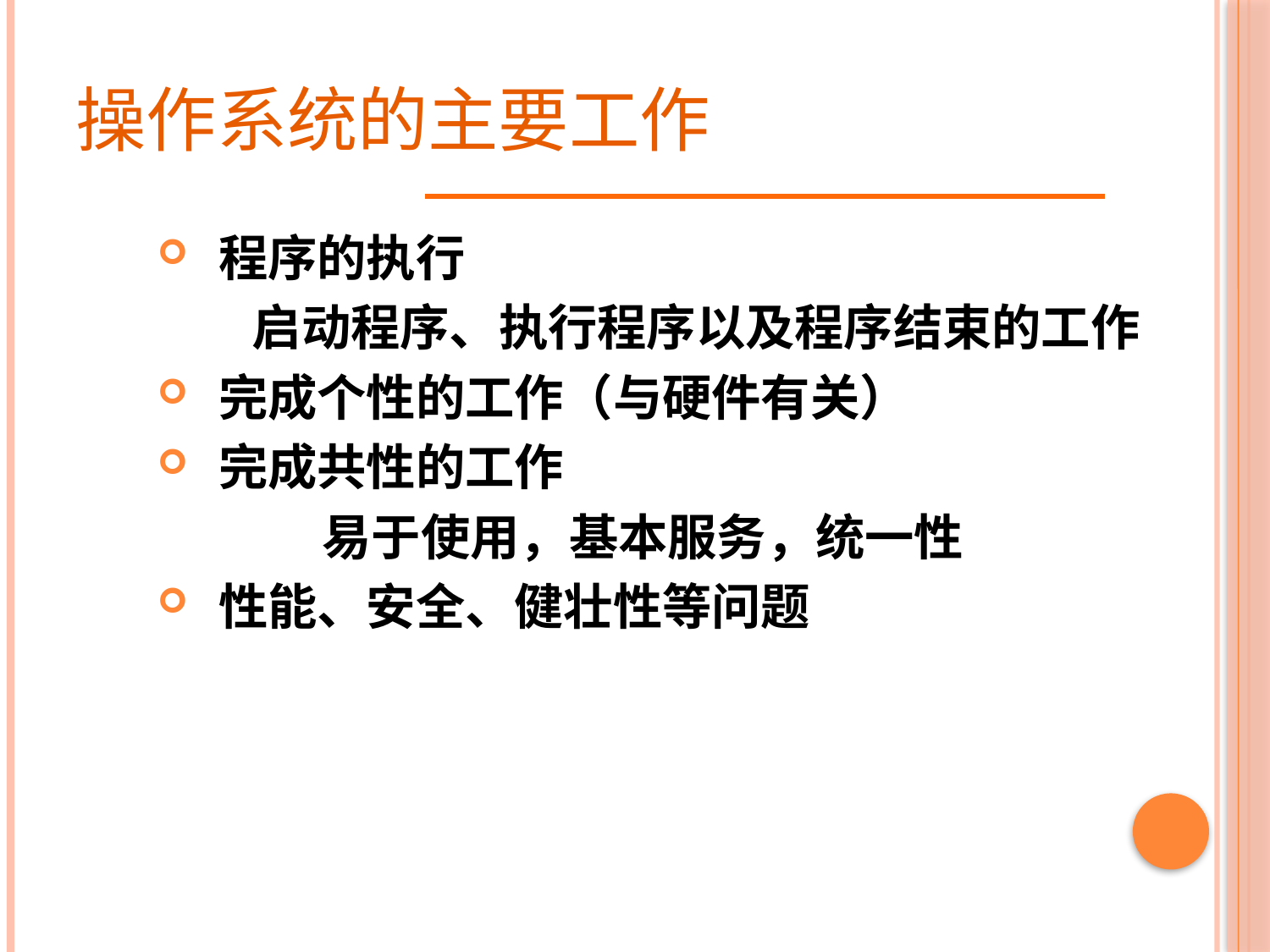

# 操作系统的主要工作
 程序的执行
	    启动程序、执行程序以及程序结束的工作
 完成个性的工作（与硬件有关）
 完成共性的工作
		易于使用，基本服务，统一性
 性能、安全、健壮性等问题